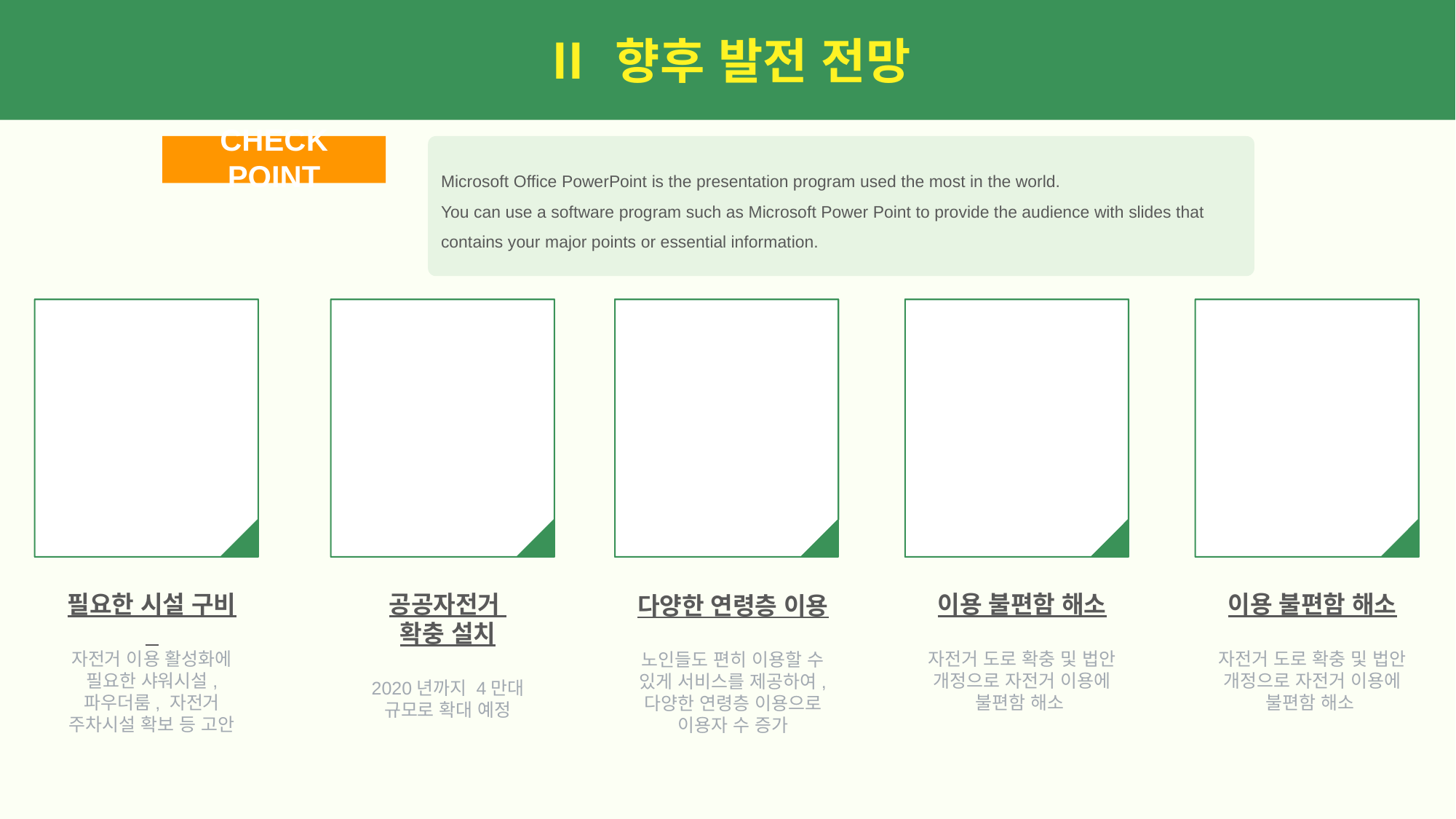

Ⅱ 향후 발전 전망
CHECK POINT
Microsoft Office PowerPoint is the presentation program used the most in the world.
You can use a software program such as Microsoft Power Point to provide the audience with slides that contains your major points or essential information.

공공자전거
확충 설치

2020년까지 4만대 규모로 확대 예정
이용 불편함 해소

자전거 도로 확충 및 법안 개정으로 자전거 이용에 불편함 해소
필요한 시설 구비

자전거 이용 활성화에 필요한 샤워시설, 파우더룸, 자전거 주차시설 확보 등 고안
이용 불편함 해소

자전거 도로 확충 및 법안 개정으로 자전거 이용에 불편함 해소
다양한 연령층 이용

노인들도 편히 이용할 수 있게 서비스를 제공하여, 다양한 연령층 이용으로 이용자 수 증가